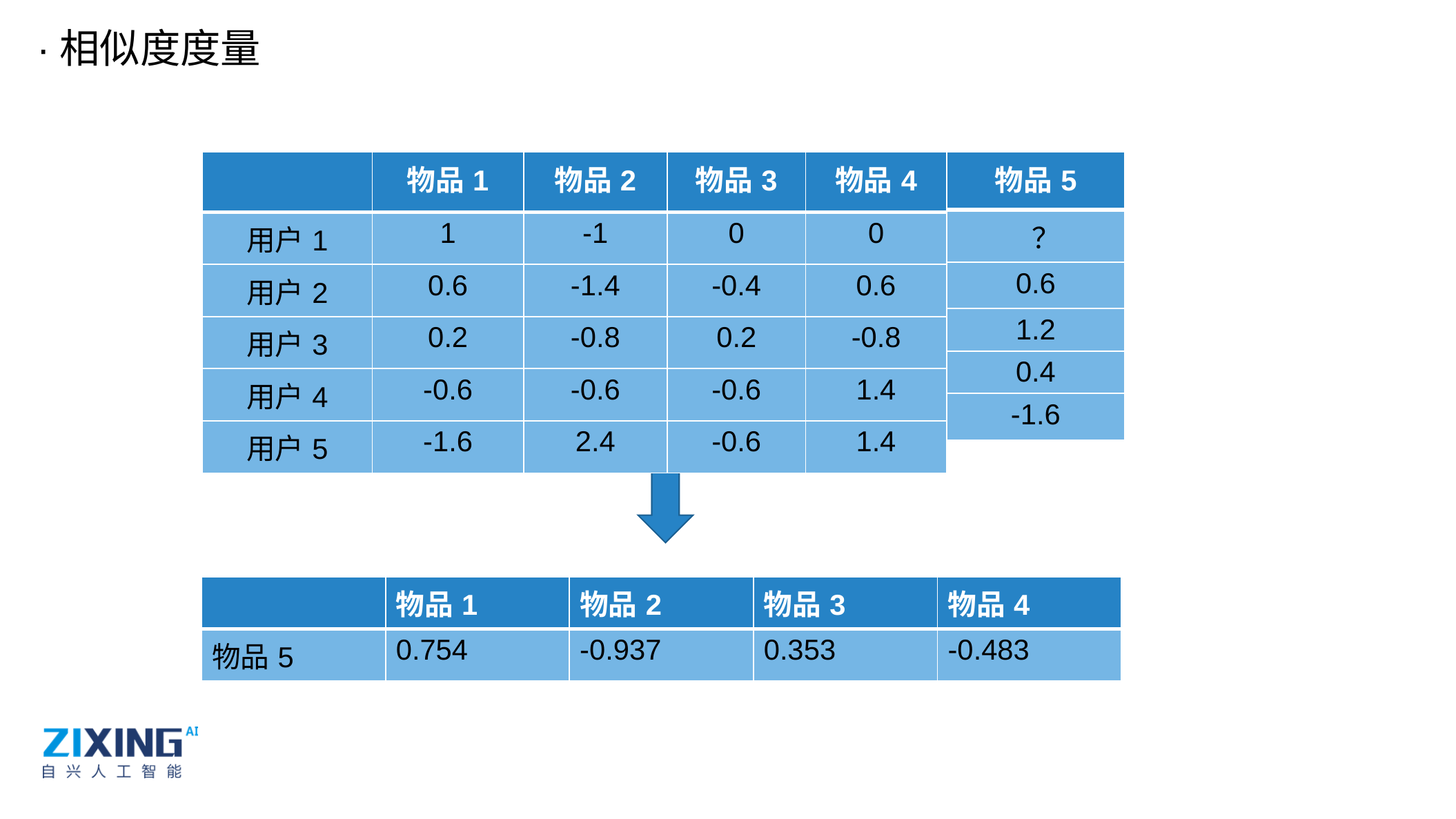

·相似度度量
|  | 物品1 | 物品2 | 物品3 | 物品4 |
| --- | --- | --- | --- | --- |
| 用户1 | 1 | -1 | 0 | 0 |
| 用户2 | 0.6 | -1.4 | -0.4 | 0.6 |
| 用户3 | 0.2 | -0.8 | 0.2 | -0.8 |
| 用户4 | -0.6 | -0.6 | -0.6 | 1.4 |
| 用户5 | -1.6 | 2.4 | -0.6 | 1.4 |
| 物品5 |
| --- |
| ？ |
| 0.6 |
| 1.2 |
| 0.4 |
| -1.6 |

|  | 物品1 | 物品2 | 物品3 | 物品4 |
| --- | --- | --- | --- | --- |
| 物品5 | 0.754 | -0.937 | 0.353 | -0.483 |